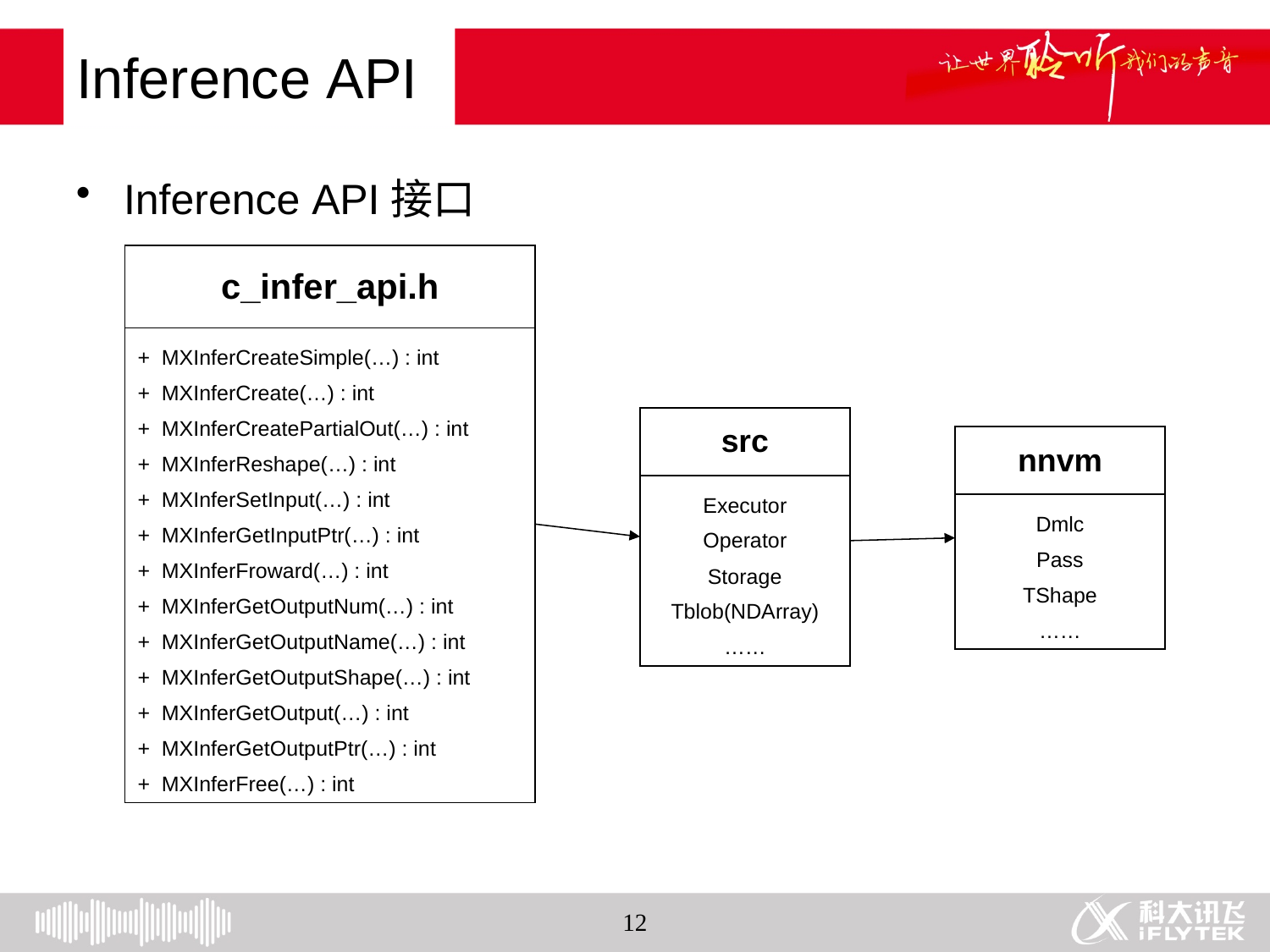

# Inference API
Inference API接口
| c\_infer\_api.h |
| --- |
| + MXInferCreateSimple(…) : int + MXInferCreate(…) : int + MXInferCreatePartialOut(…) : int + MXInferReshape(…) : int + MXInferSetInput(…) : int + MXInferGetInputPtr(…) : int + MXInferFroward(…) : int + MXInferGetOutputNum(…) : int + MXInferGetOutputName(…) : int + MXInferGetOutputShape(…) : int + MXInferGetOutput(…) : int + MXInferGetOutputPtr(…) : int + MXInferFree(…) : int |
| src |
| --- |
| Executor Operator Storage Tblob(NDArray) …… |
| nnvm |
| --- |
| Dmlc Pass TShape …… |
12